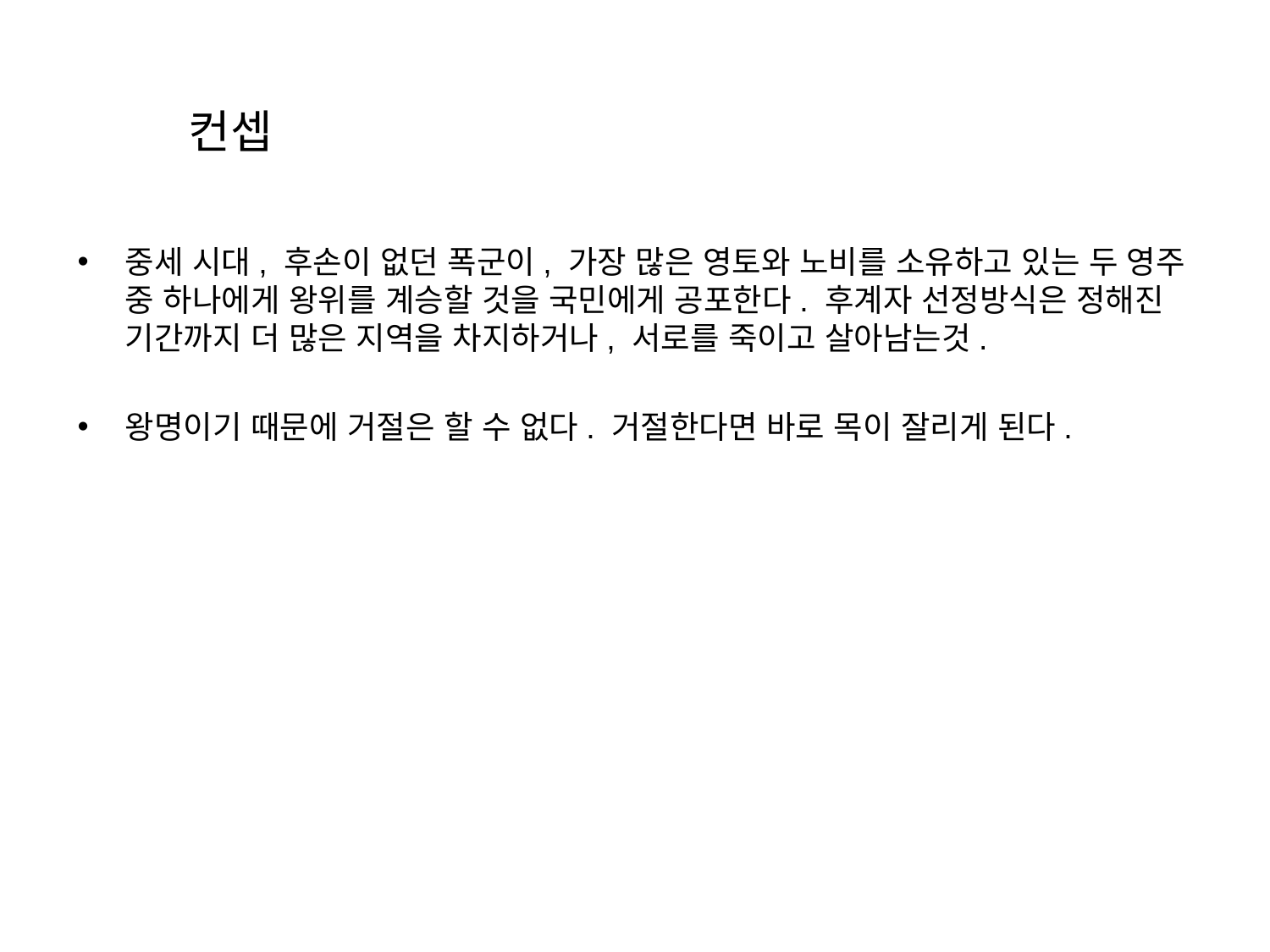

# 컨셉
중세 시대, 후손이 없던 폭군이, 가장 많은 영토와 노비를 소유하고 있는 두 영주 중 하나에게 왕위를 계승할 것을 국민에게 공포한다. 후계자 선정방식은 정해진 기간까지 더 많은 지역을 차지하거나, 서로를 죽이고 살아남는것.

왕명이기 때문에 거절은 할 수 없다. 거절한다면 바로 목이 잘리게 된다.